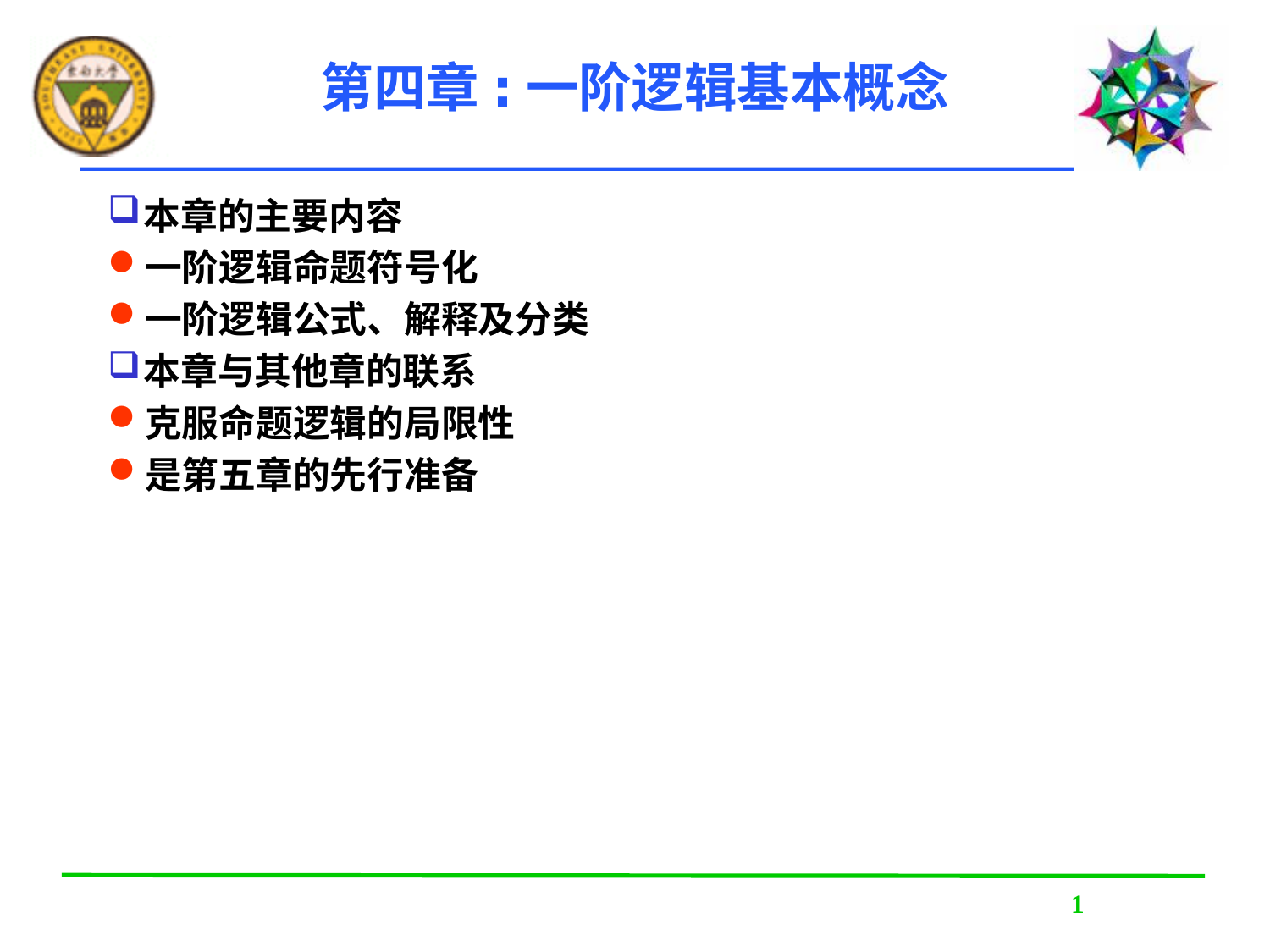

# 第四章:一阶逻辑基本概念
本章的主要内容
一阶逻辑命题符号化
一阶逻辑公式、解释及分类
本章与其他章的联系
克服命题逻辑的局限性
是第五章的先行准备